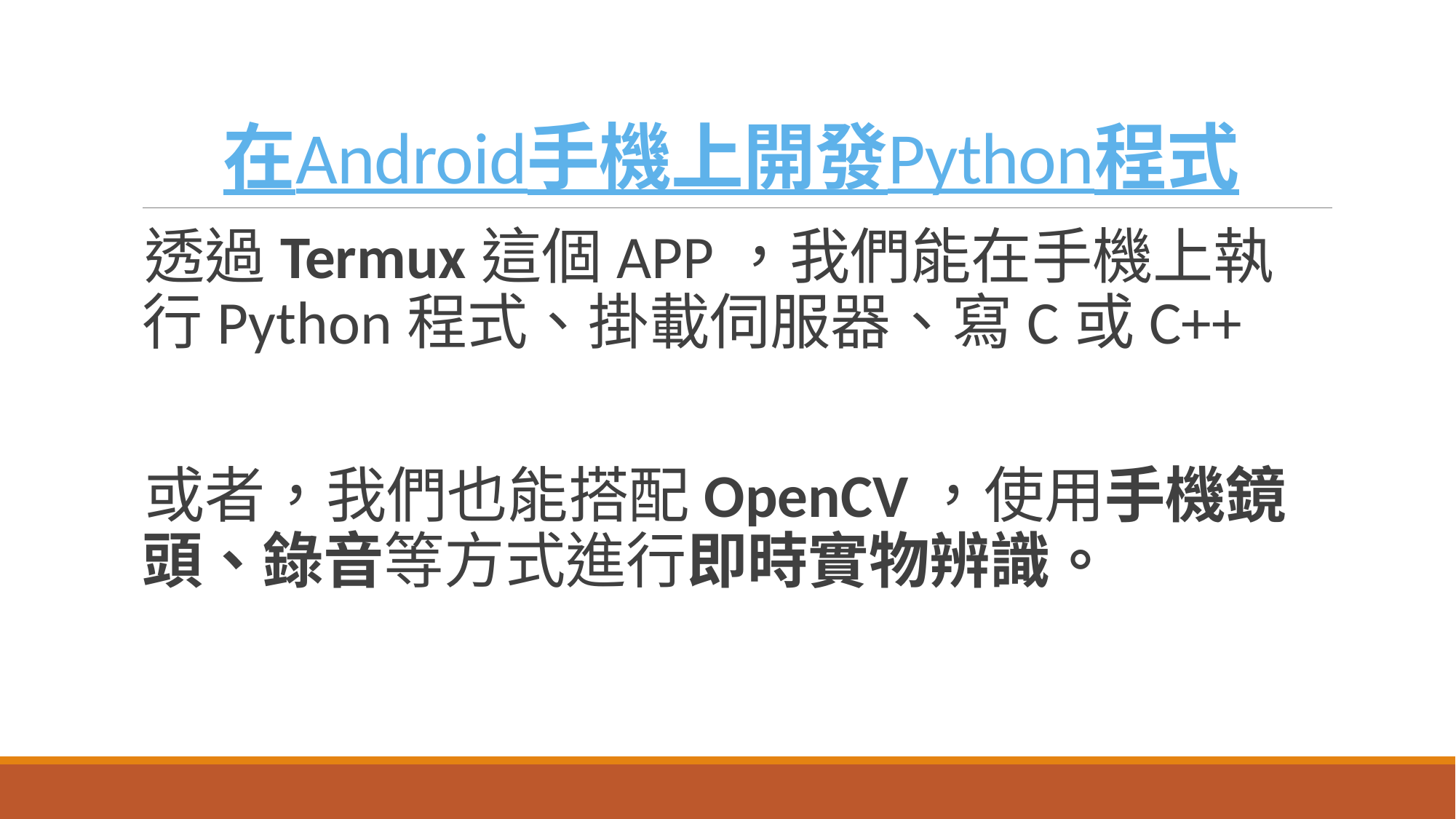

# 在Android手機上開發Python程式
透過Termux這個APP，我們能在手機上執行Python程式、掛載伺服器、寫C或C++

或者，我們也能搭配OpenCV，使用手機鏡頭、錄音等方式進行即時實物辨識。